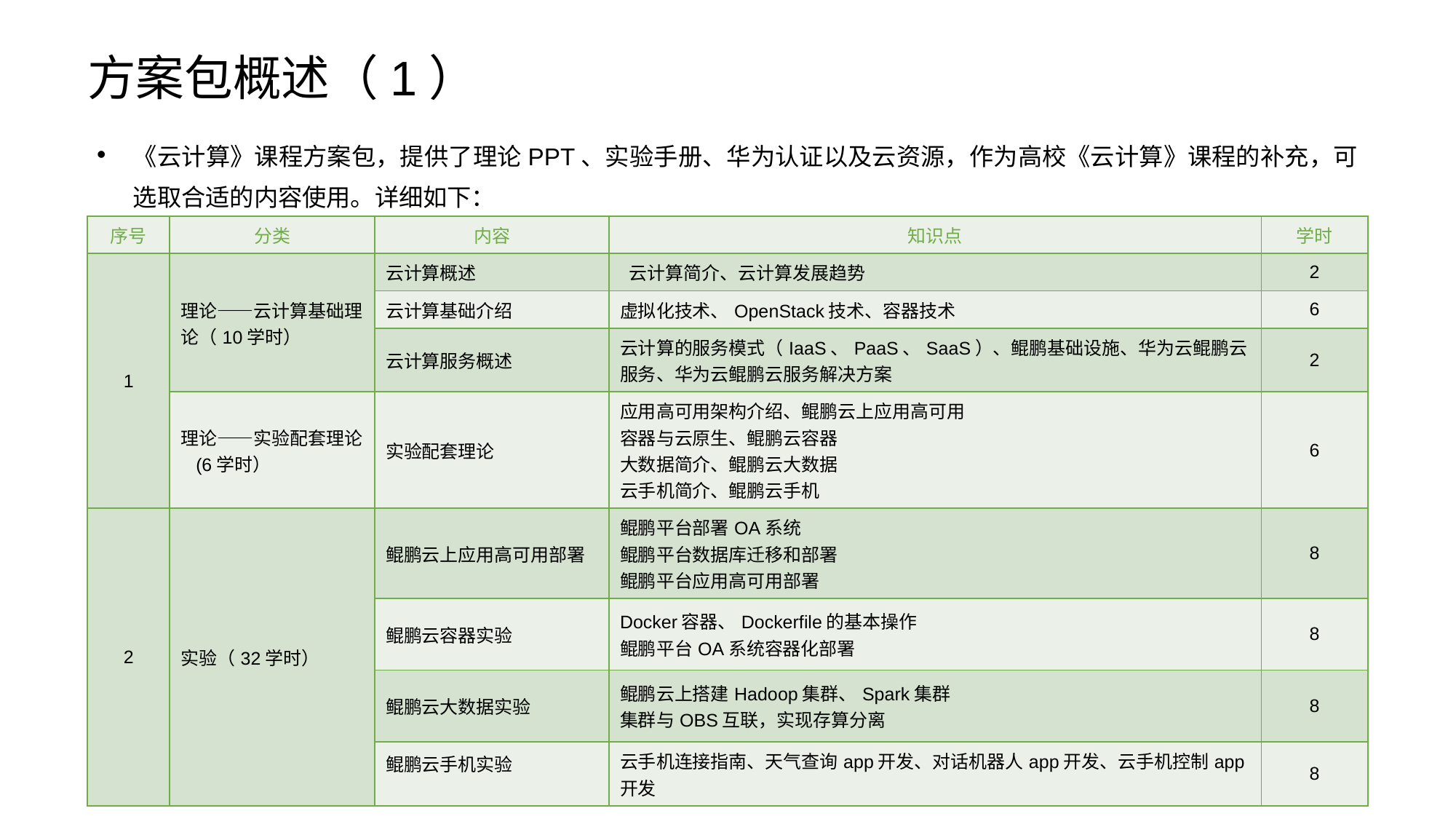

# 方案包概述（1）
《云计算》课程方案包，提供了理论PPT、实验手册、华为认证以及云资源，作为高校《云计算》课程的补充，可选取合适的内容使用。详细如下：

| 序号 | 分类 | 内容 | 知识点 | 学时 |
| --- | --- | --- | --- | --- |
| 1 | 理论——云计算基础理论（10学时） | 云计算概述 | 云计算简介、云计算发展趋势 | 2 |
|  |  | 云计算基础介绍 | 虚拟化技术、OpenStack技术、容器技术 | 6 |
|  |  | 云计算服务概述 | 云计算的服务模式（IaaS、PaaS、SaaS）、鲲鹏基础设施、华为云鲲鹏云服务、华为云鲲鹏云服务解决方案 | 2 |
|  | 理论——实验配套理论 (6学时） | 实验配套理论 | 应用高可用架构介绍、鲲鹏云上应用高可用 容器与云原生、鲲鹏云容器 大数据简介、鲲鹏云大数据 云手机简介、鲲鹏云手机 | 6 |
| 2 | 实验（32学时） | 鲲鹏云上应用高可用部署 | 鲲鹏平台部署OA系统 鲲鹏平台数据库迁移和部署 鲲鹏平台应用高可用部署 | 8 |
|  |  | 鲲鹏云容器实验 | Docker容器、Dockerfile的基本操作 鲲鹏平台OA系统容器化部署 | 8 |
|  |  | 鲲鹏云大数据实验 | 鲲鹏云上搭建Hadoop集群、Spark集群 集群与OBS互联，实现存算分离 | 8 |
|  |  | 鲲鹏云手机实验 | 云手机连接指南、天气查询app开发、对话机器人app开发、云手机控制app开发 | 8 |